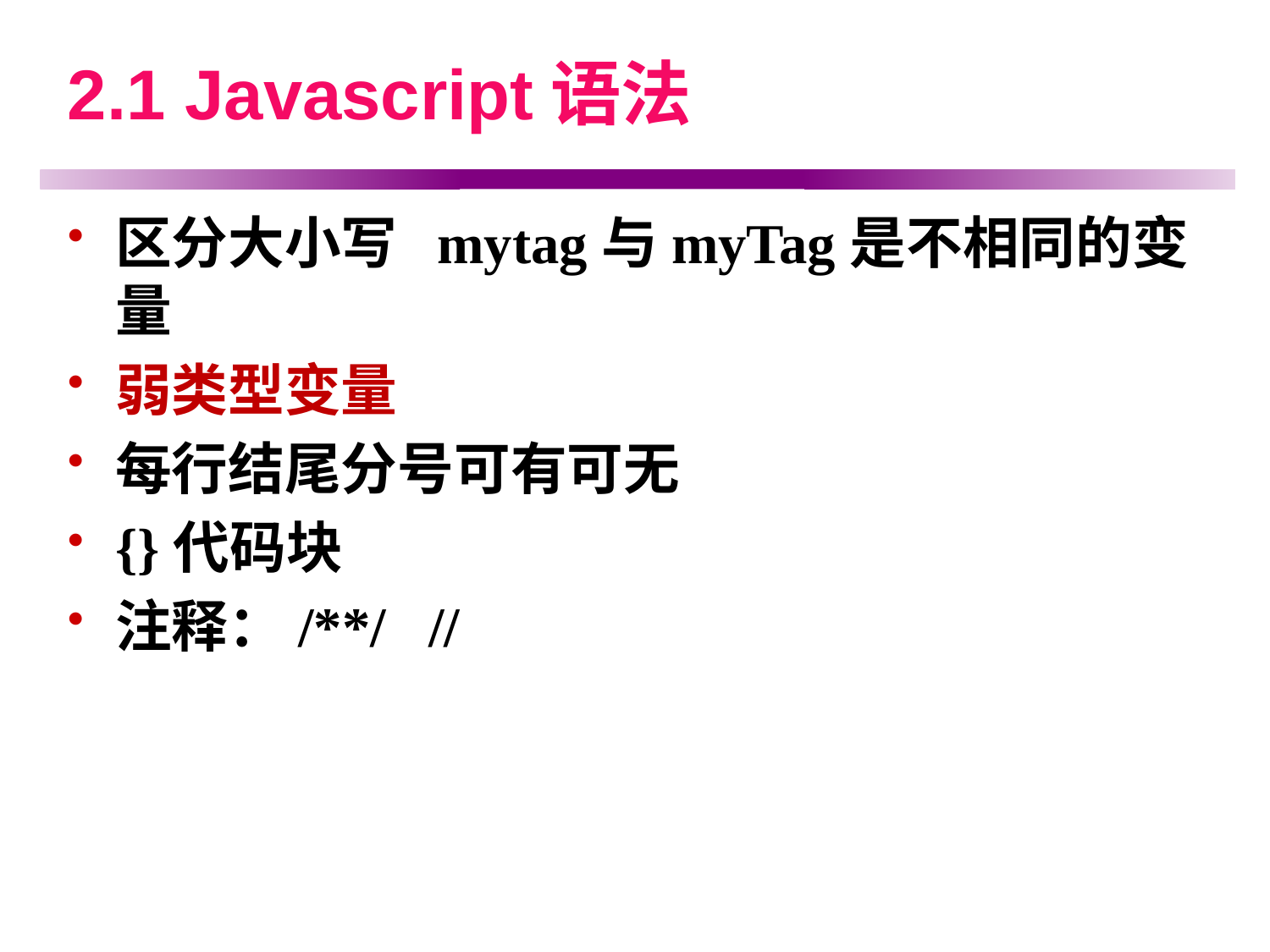

# 2.1 Javascript语法
区分大小写  mytag与myTag是不相同的变量
弱类型变量
每行结尾分号可有可无
{}代码块
注释：/**/   //